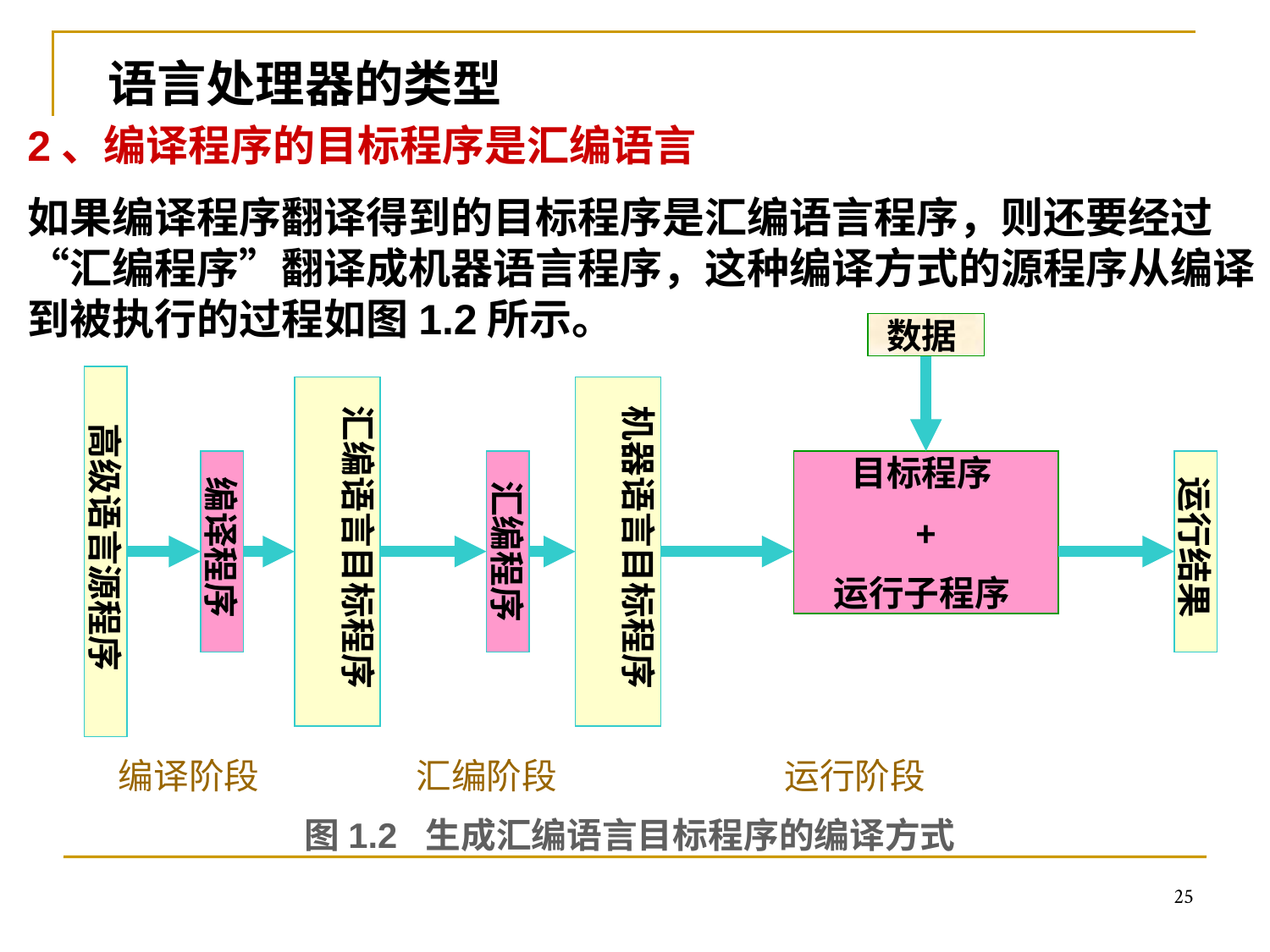

语言处理器的类型
2、编译程序的目标程序是汇编语言
如果编译程序翻译得到的目标程序是汇编语言程序，则还要经过“汇编程序”翻译成机器语言程序，这种编译方式的源程序从编译到被执行的过程如图1.2所示。
数据
高级语言源程序
汇编语言目标程序
机器语言目标程序
编译程序
汇编程序
目标程序
+
运行子程序
运行结果
       编译阶段                    汇编阶段                             运行阶段
                              图1.2  生成汇编语言目标程序的编译方式
25